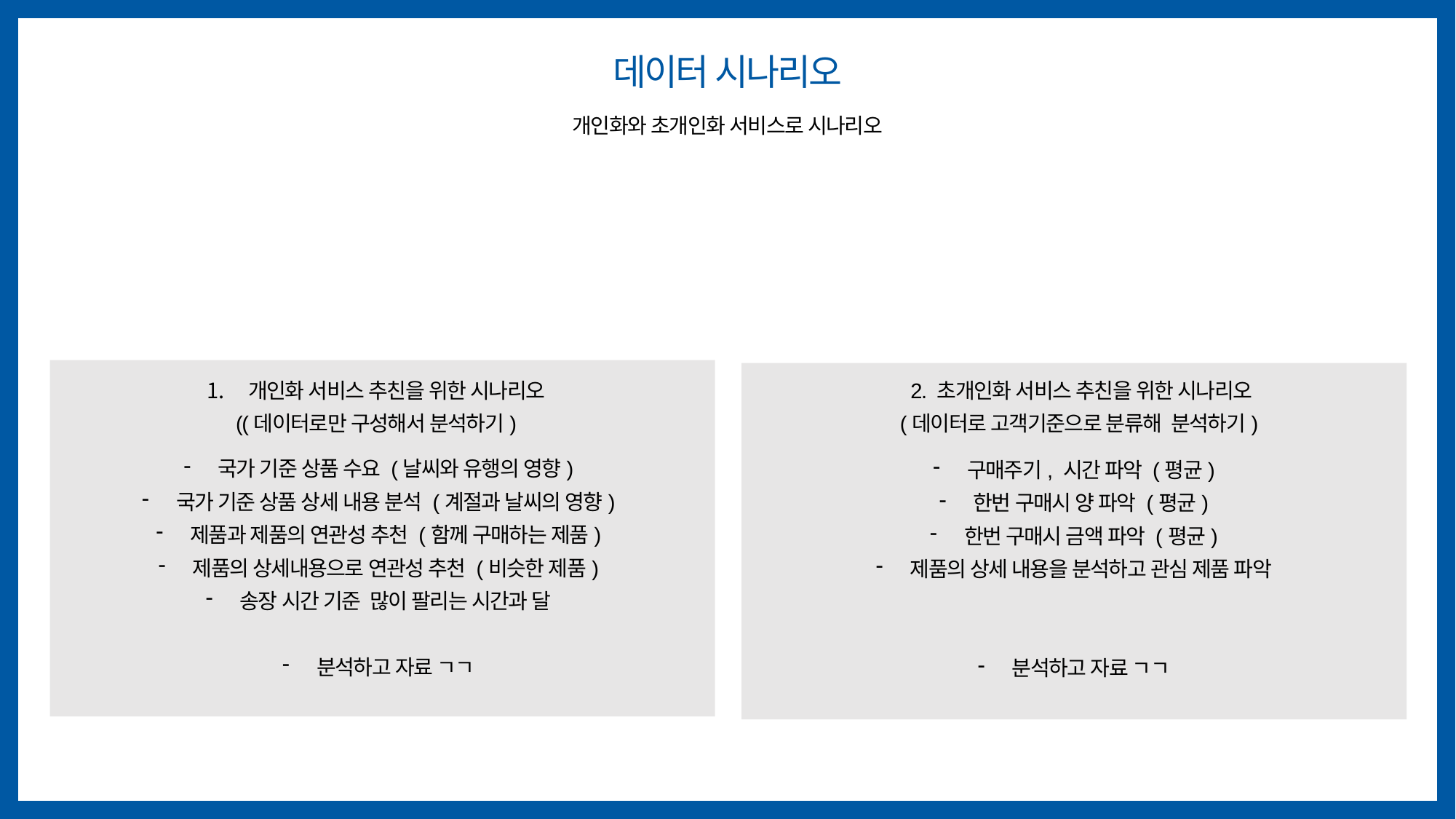

데이터 시나리오
개인화와 초개인화 서비스로 시나리오

개인화 서비스 추친을 위한 시나리오
((데이터로만 구성해서 분석하기)
2. 초개인화 서비스 추친을 위한 시나리오
(데이터로 고객기준으로 분류해  분석하기)
국가 기준 상품 수요 (날씨와 유행의 영향)
국가 기준 상품 상세 내용 분석 (계절과 날씨의 영향)
제품과 제품의 연관성 추천 (함께 구매하는 제품)
제품의 상세내용으로 연관성 추천 (비슷한 제품)
송장 시간 기준  많이 팔리는 시간과 달

분석하고 자료 ㄱㄱ
구매주기, 시간 파악 (평균)
한번 구매시 양 파악 (평균)
한번 구매시 금액 파악 (평균)
제품의 상세 내용을 분석하고 관심 제품 파악

분석하고 자료 ㄱㄱ